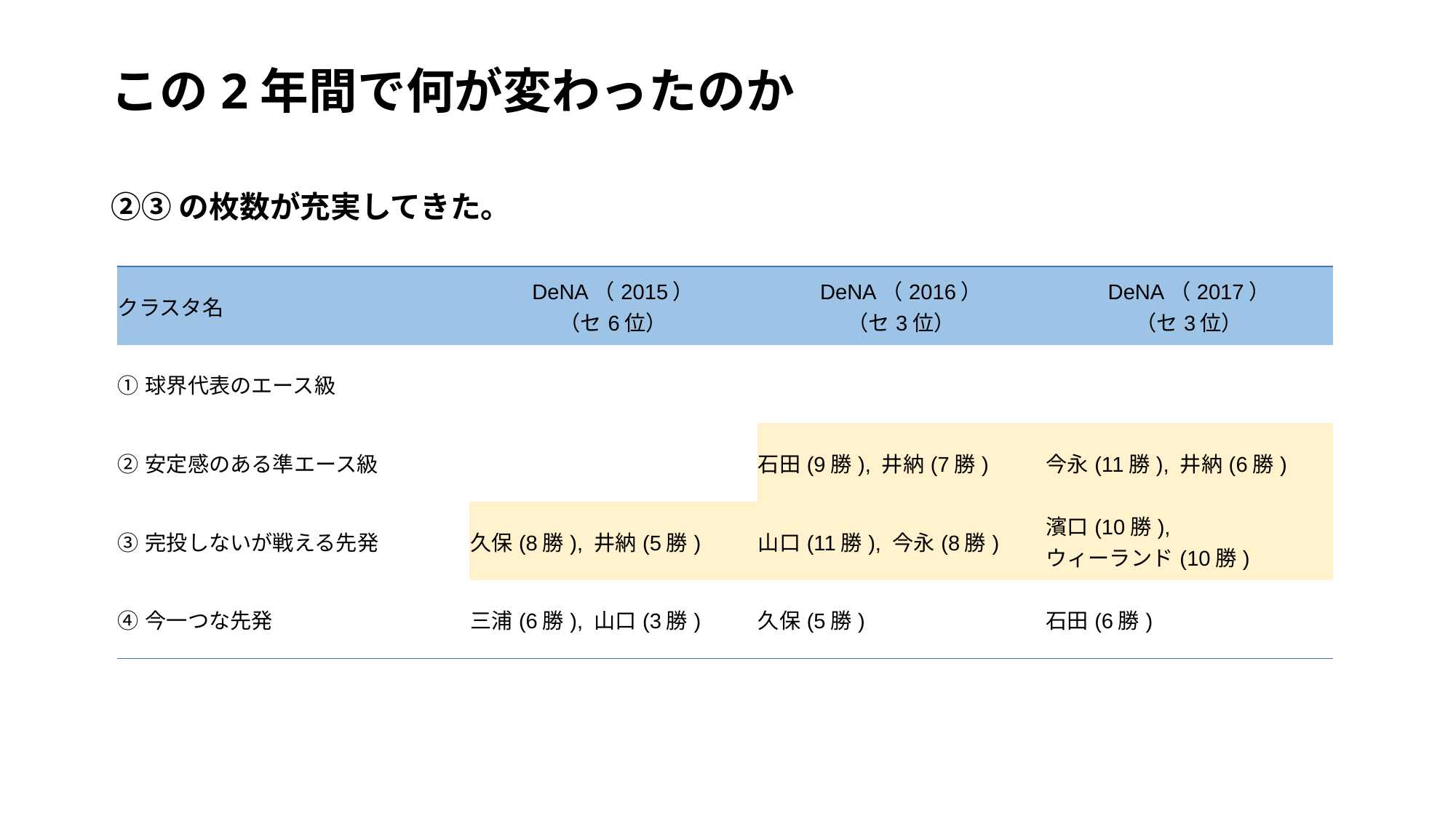

# この2年間で何が変わったのか
②③の枚数が充実してきた。
| クラスタ名 | DeNA（2015） （セ6位） | DeNA（2016） （セ3位） | DeNA（2017） （セ3位） |
| --- | --- | --- | --- |
| ①球界代表のエース級 |  |  |  |
| ②安定感のある準エース級 |  | 石田(9勝), 井納(7勝) | 今永(11勝), 井納(6勝) |
| ③完投しないが戦える先発 | 久保(8勝), 井納(5勝) | 山口(11勝), 今永(8勝) | 濱口(10勝), ウィーランド(10勝) |
| ④今一つな先発 | 三浦(6勝), 山口(3勝) | 久保(5勝) | 石田(6勝) |